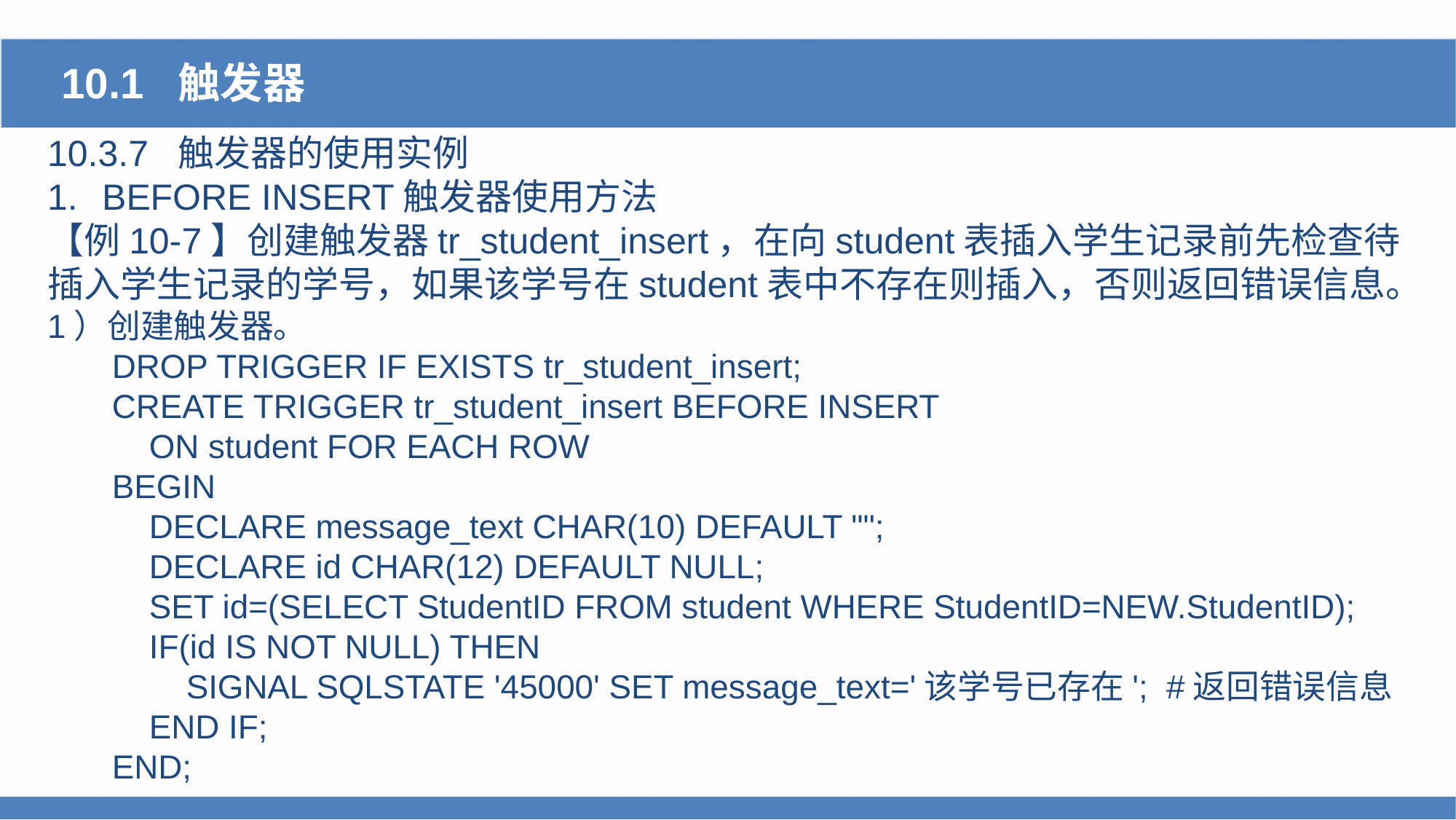

10.1  触发器
10.3.7  触发器的使用实例
BEFORE INSERT触发器使用方法
【例10-7】创建触发器tr_student_insert，在向student表插入学生记录前先检查待插入学生记录的学号，如果该学号在student表中不存在则插入，否则返回错误信息。
1）创建触发器。
DROP TRIGGER IF EXISTS tr_student_insert;
CREATE TRIGGER tr_student_insert BEFORE INSERT
    ON student FOR EACH ROW
BEGIN
    DECLARE message_text CHAR(10) DEFAULT "";
    DECLARE id CHAR(12) DEFAULT NULL;
    SET id=(SELECT StudentID FROM student WHERE StudentID=NEW.StudentID);
    IF(id IS NOT NULL) THEN
        SIGNAL SQLSTATE '45000' SET message_text='该学号已存在';  #返回错误信息
    END IF;
END;